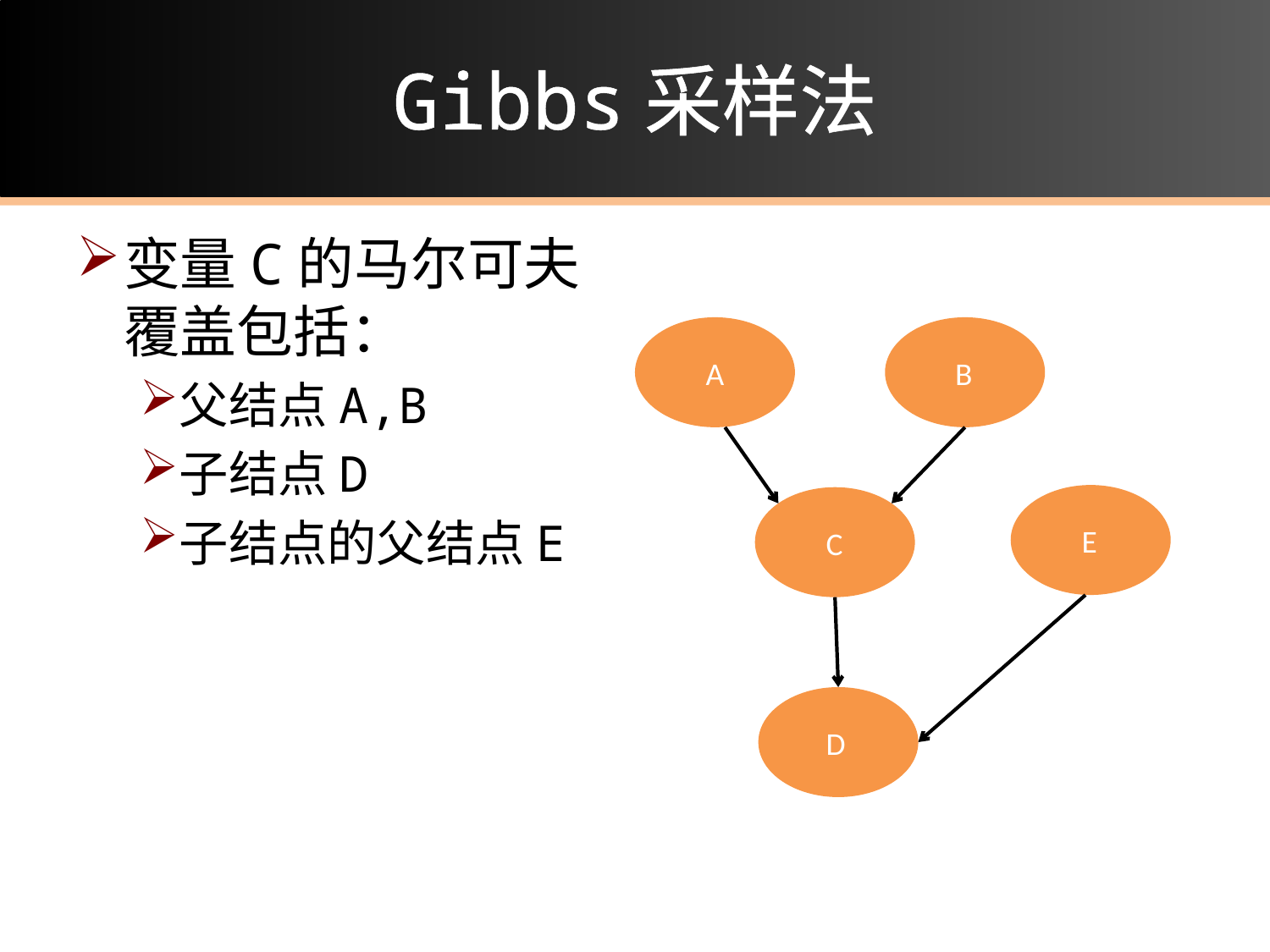

# Gibbs采样法
变量C的马尔可夫覆盖包括：
父结点A,B
子结点D
子结点的父结点E

A

B

E

C

D